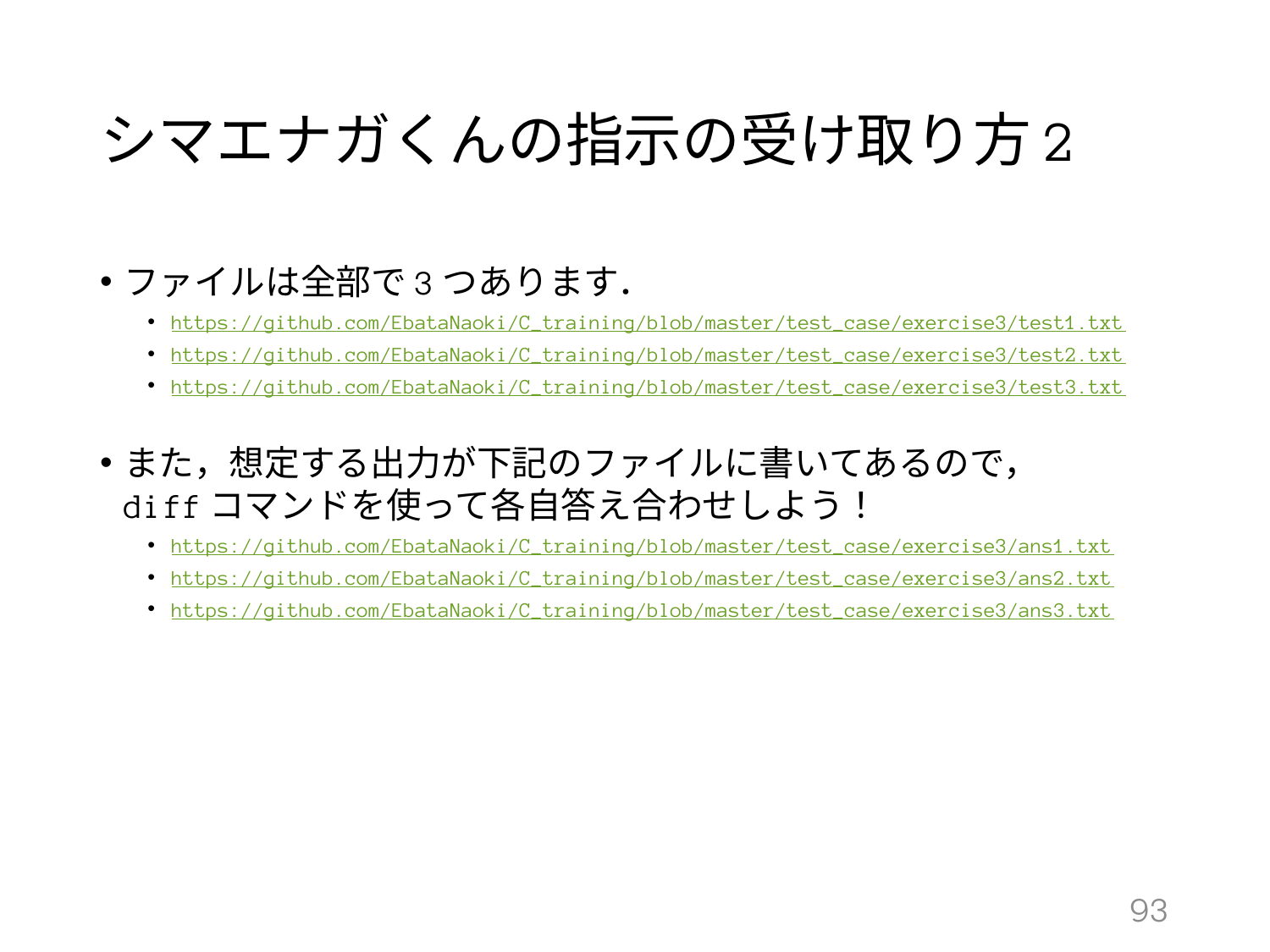

# シマエナガくんの指示の受け取り方2
ファイルは全部で3つあります．
https://github.com/EbataNaoki/C_training/blob/master/test_case/exercise3/test1.txt
https://github.com/EbataNaoki/C_training/blob/master/test_case/exercise3/test2.txt
https://github.com/EbataNaoki/C_training/blob/master/test_case/exercise3/test3.txt
また，想定する出力が下記のファイルに書いてあるので，
diffコマンドを使って各自答え合わせしよう！
https://github.com/EbataNaoki/C_training/blob/master/test_case/exercise3/ans1.txt
https://github.com/EbataNaoki/C_training/blob/master/test_case/exercise3/ans2.txt
https://github.com/EbataNaoki/C_training/blob/master/test_case/exercise3/ans3.txt
93